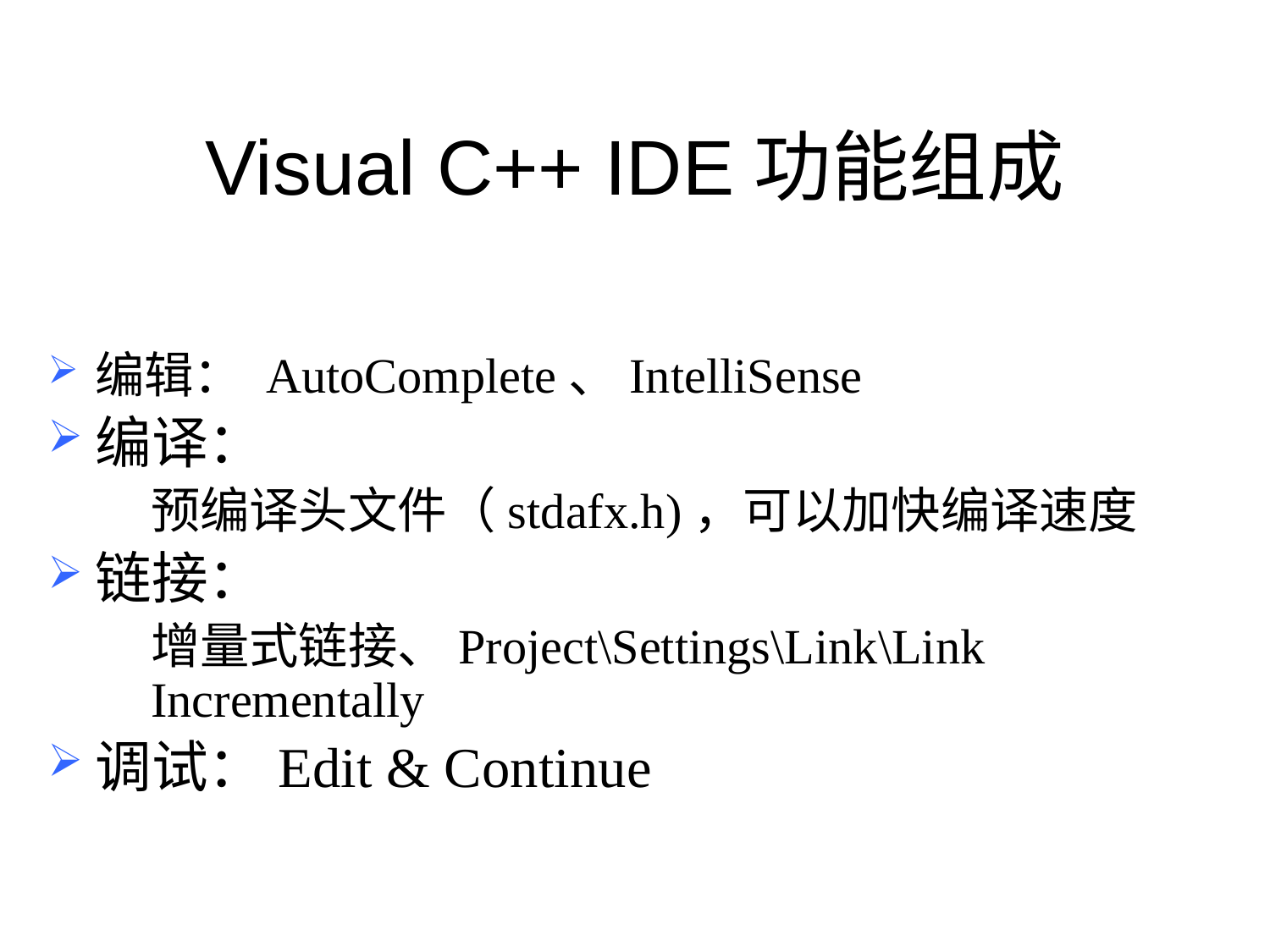

# Visual C++ IDE功能组成

编辑： AutoComplete、IntelliSense
编译：
预编译头文件（stdafx.h)，可以加快编译速度
链接：
增量式链接、Project\Settings\Link\Link Incrementally
调试：Edit & Continue
3